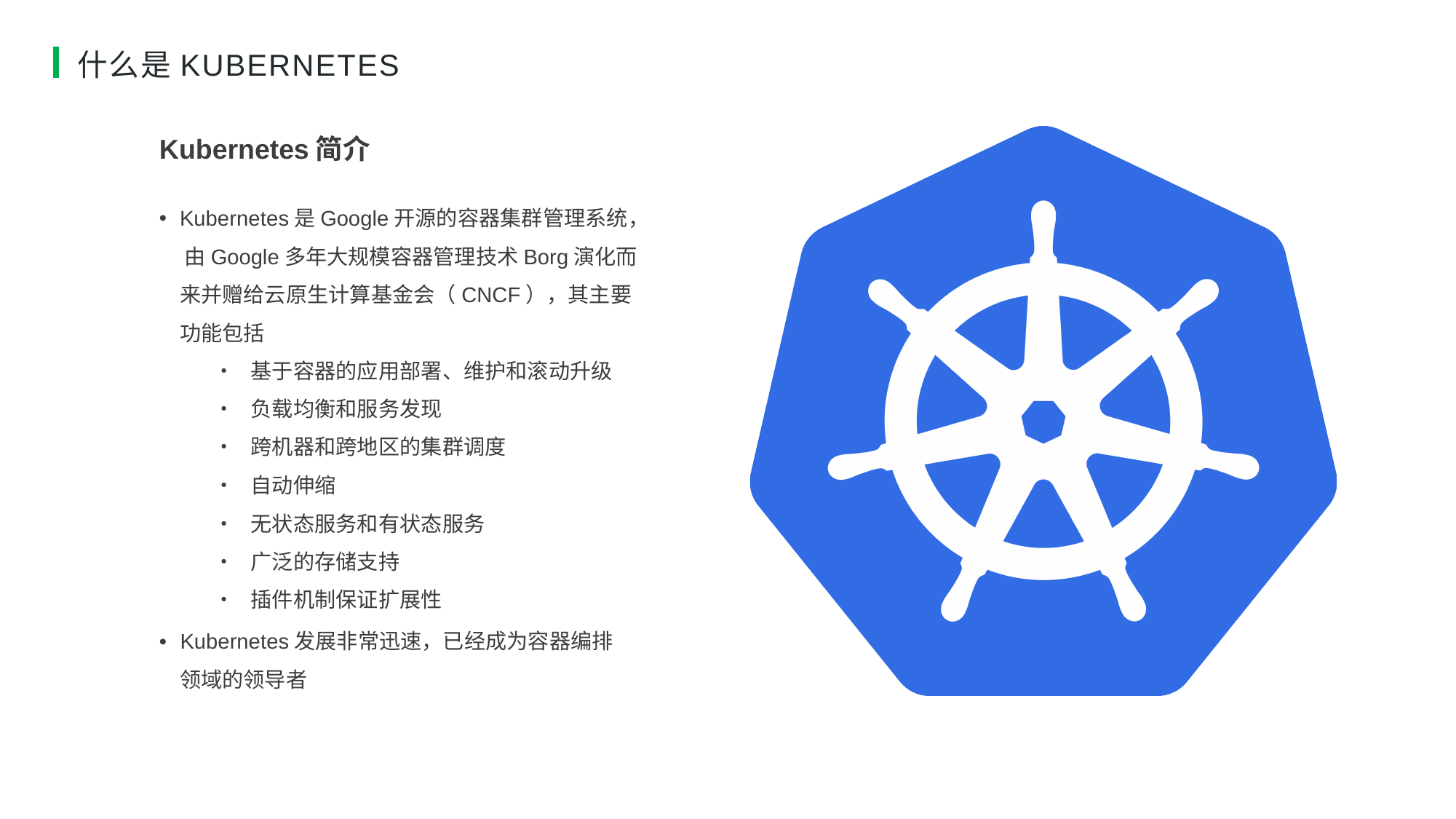

# 什么是KUBERNETES

Kubernetes简介

Kubernetes是Google开源的容器集群管理系统， 由Google多年大规模容器管理技术Borg演化而 来并赠给云原生计算基金会（CNCF），其主要 功能包括
•  基于容器的应用部署、维护和滚动升级
•  负载均衡和服务发现
•  跨机器和跨地区的集群调度
•  自动伸缩
•  无状态服务和有状态服务
•  广泛的存储支持
•  插件机制保证扩展性
•  Kubernetes发展非常迅速，已经成为容器编排 领域的领导者